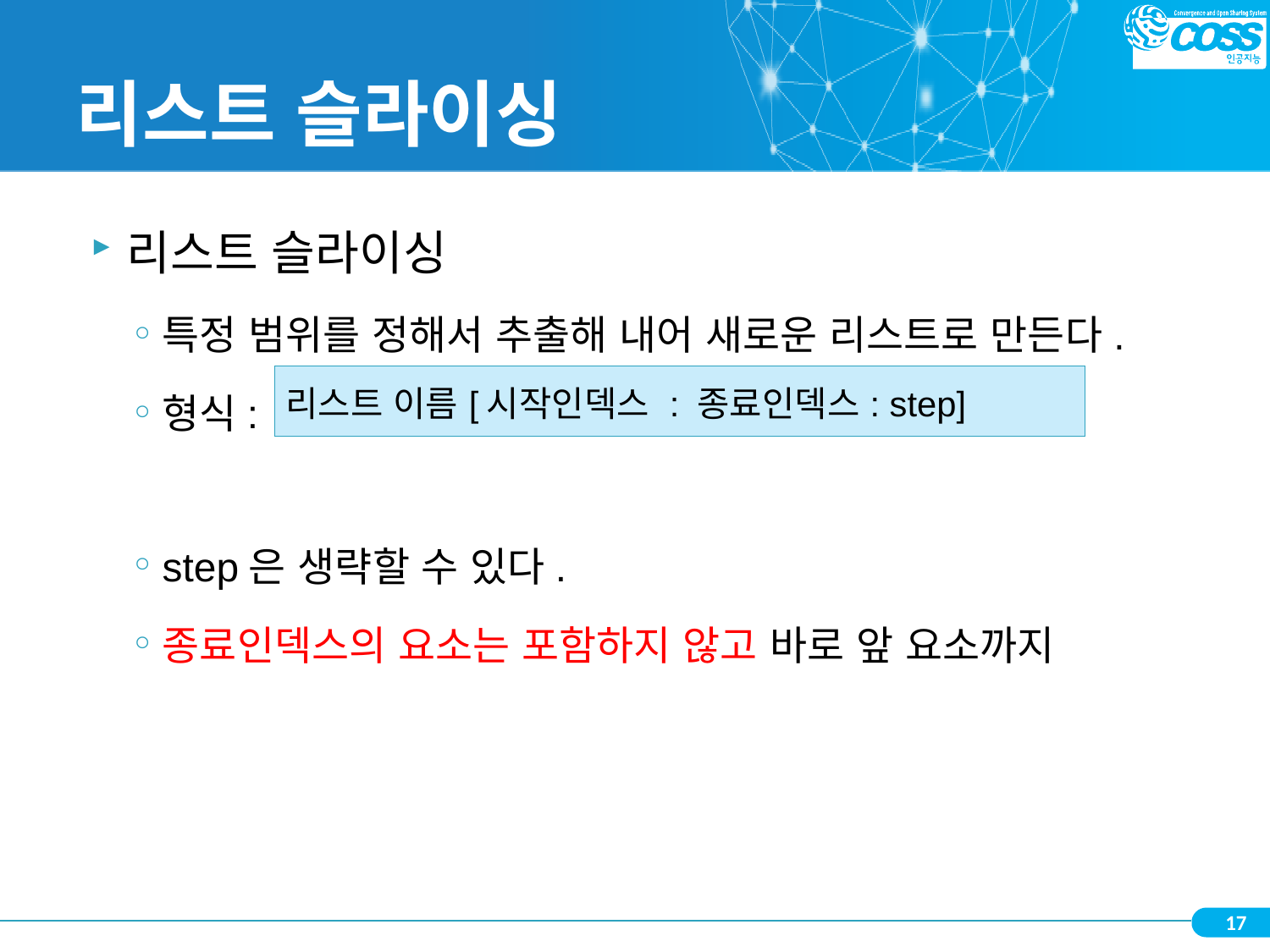

# 리스트 슬라이싱
리스트 슬라이싱
특정 범위를 정해서 추출해 내어 새로운 리스트로 만든다.
형식:

step은 생략할 수 있다.
종료인덱스의 요소는 포함하지 않고 바로 앞 요소까지
| 리스트 이름[시작인덱스 : 종료인덱스: step] |
| --- |